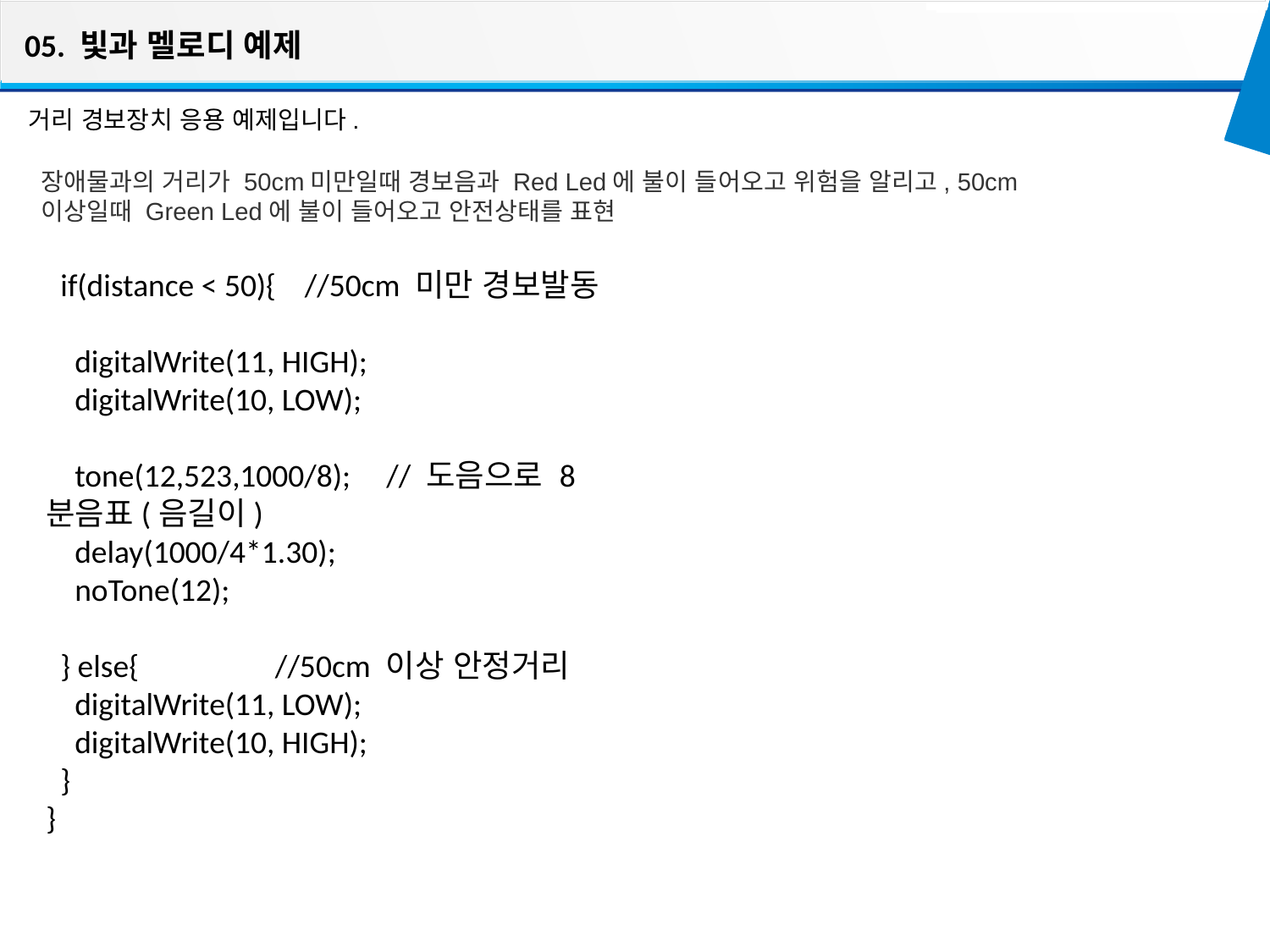

05. 빛과 멜로디 예제

거리 경보장치 응용 예제입니다.
장애물과의 거리가 50cm미만일때 경보음과 Red Led에 불이 들어오고 위험을 알리고, 50cm이상일때 Green Led에 불이 들어오고 안전상태를 표현
  if(distance < 50){    //50cm 미만 경보발동

    digitalWrite(11, HIGH);
    digitalWrite(10, LOW);

    tone(12,523,1000/8);     // 도음으로 8분음표(음길이)
    delay(1000/4*1.30);
    noTone(12);

  } else{                   //50cm 이상 안정거리
    digitalWrite(11, LOW);
    digitalWrite(10, HIGH);
  }
}